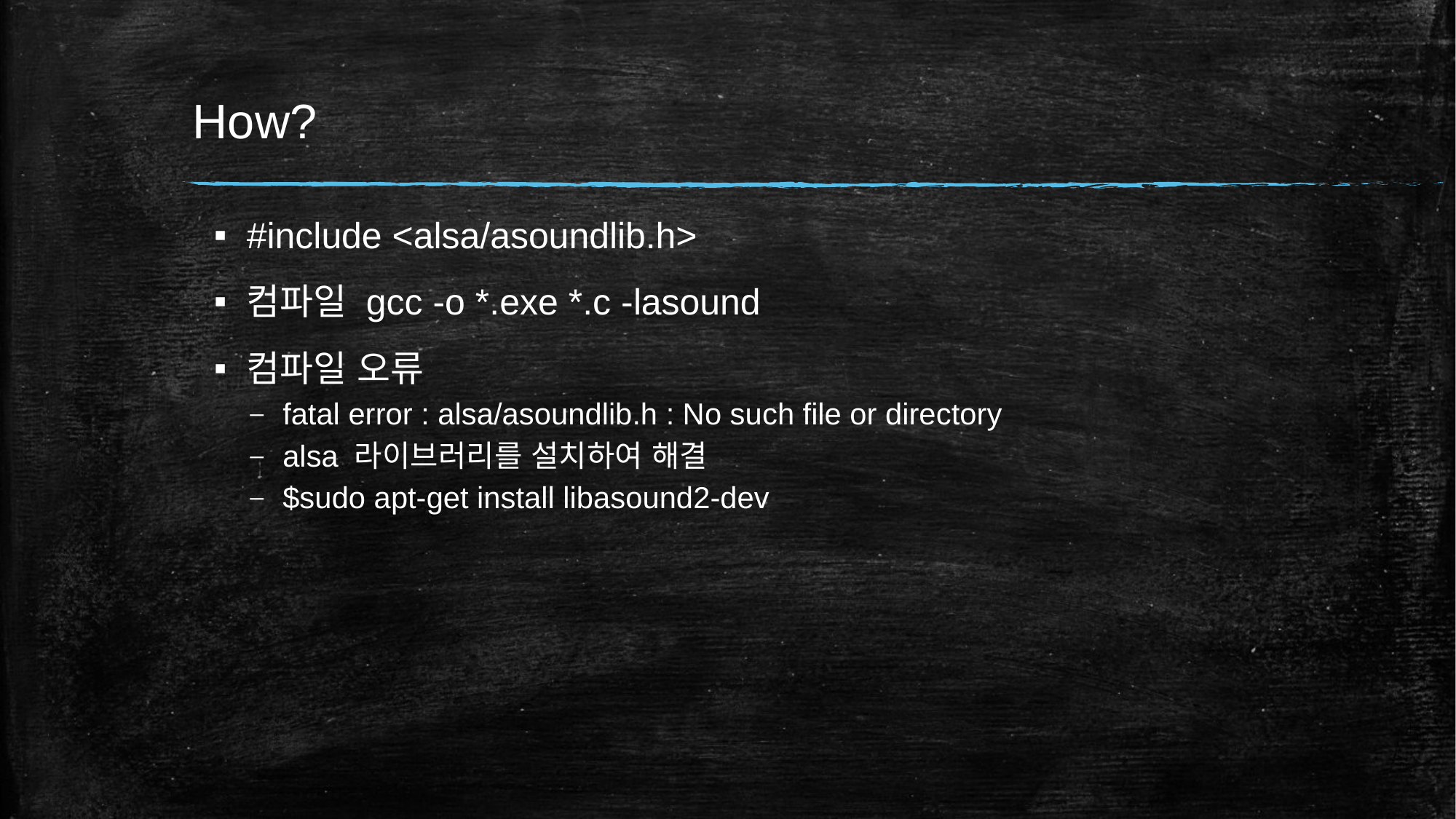

# How?
#include <alsa/asoundlib.h>
컴파일 gcc -o *.exe *.c -lasound
컴파일 오류
fatal error : alsa/asoundlib.h : No such file or directory
alsa 라이브러리를 설치하여 해결
$sudo apt-get install libasound2-dev